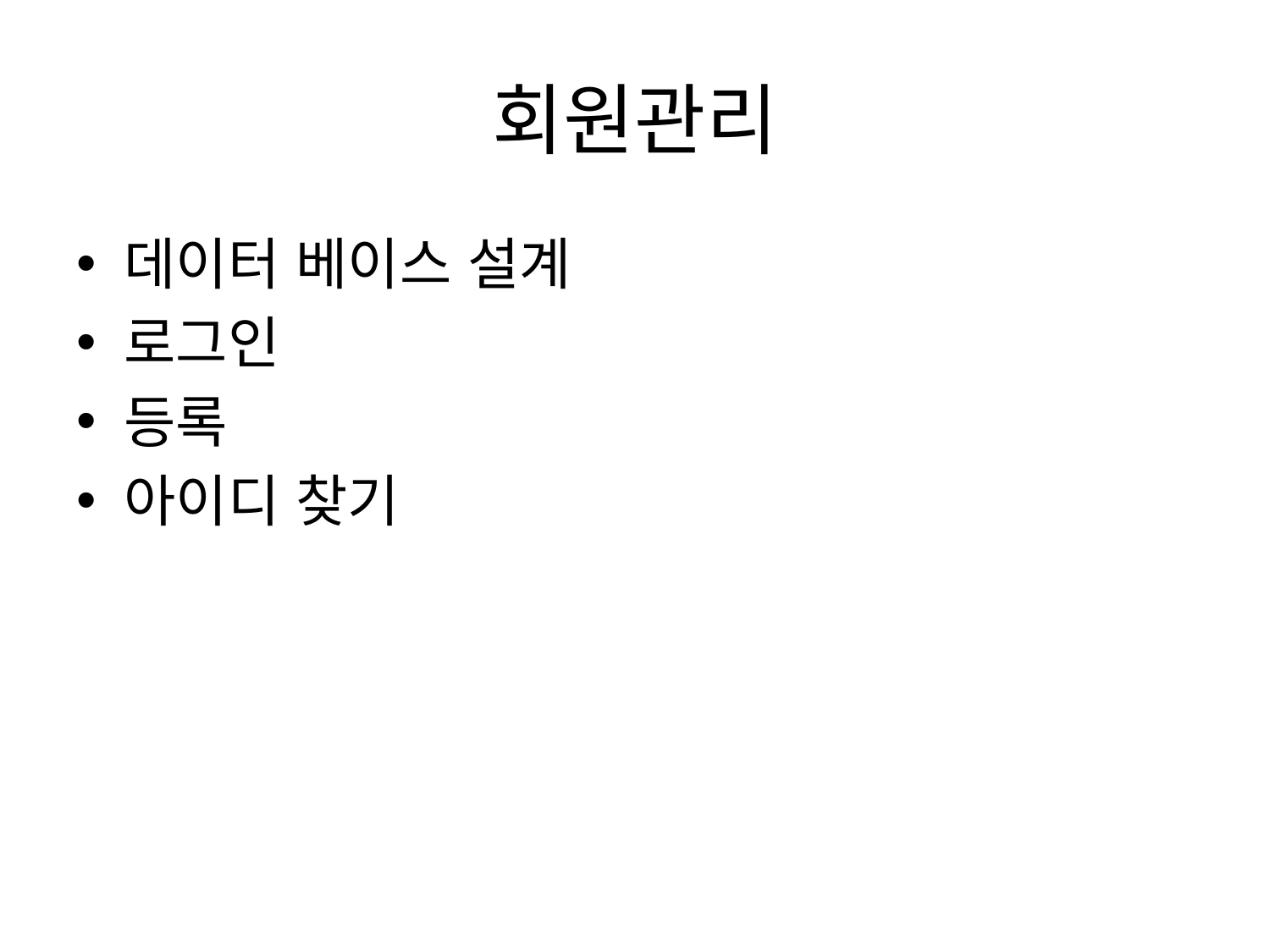

# 회원관리
데이터 베이스 설계
로그인
등록
아이디 찾기